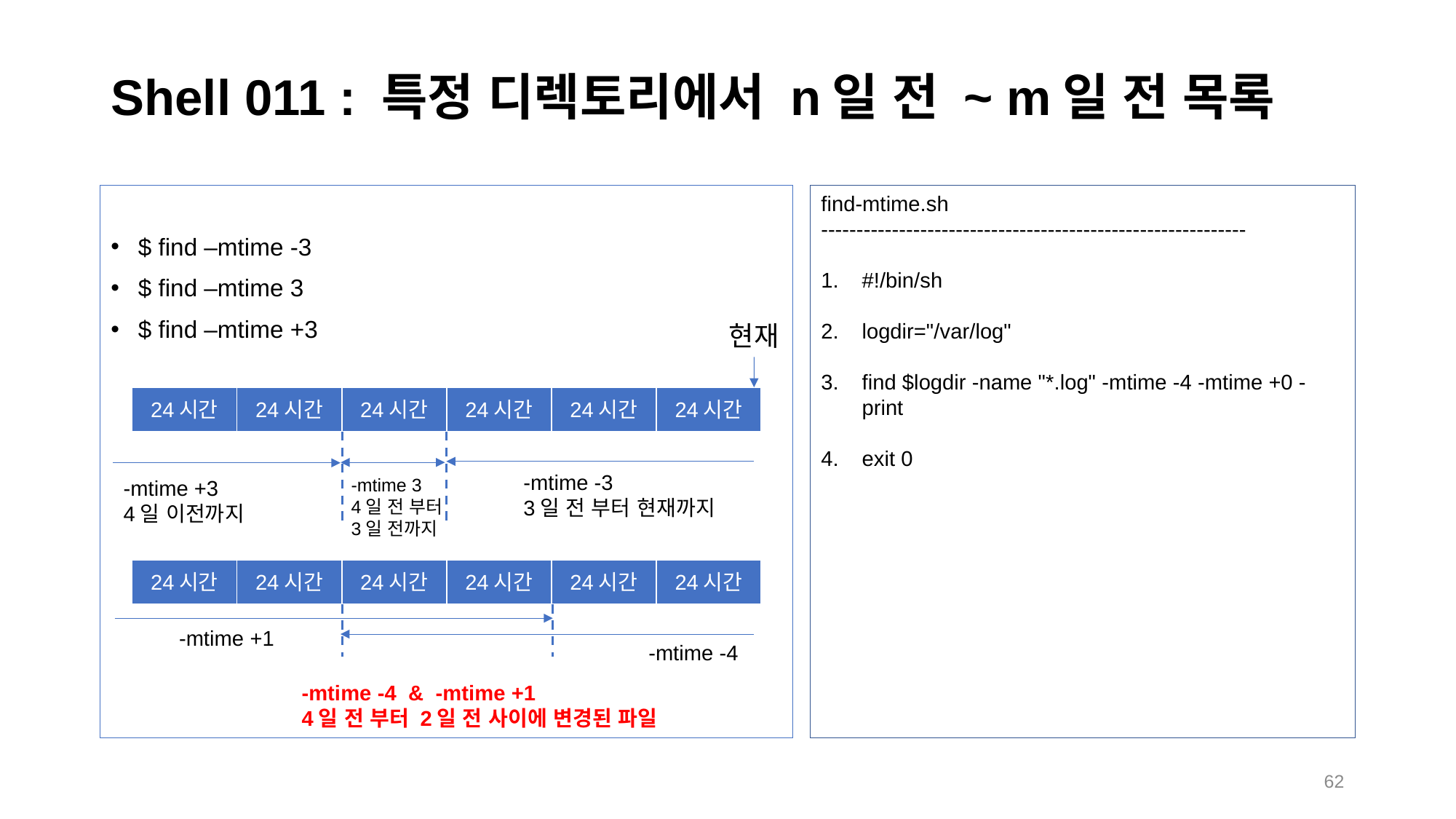

# Shell 011 : 특정 디렉토리에서 n일 전 ~ m일 전 목록

$ find –mtime -3
$ find –mtime 3
$ find –mtime +3

find-mtime.sh
------------------------------------------------------------

#!/bin/sh

logdir="/var/log"

find $logdir -name "*.log" -mtime -4 -mtime +0 -print

exit 0
현재
| 24시간 | 24시간 | 24시간 | 24시간 | 24시간 | 24시간 |
| --- | --- | --- | --- | --- | --- |
-mtime -3
3일 전 부터 현재까지
-mtime 3
4일 전 부터
3일 전까지
-mtime +3
4일 이전까지
| 24시간 | 24시간 | 24시간 | 24시간 | 24시간 | 24시간 |
| --- | --- | --- | --- | --- | --- |
-mtime +1
-mtime -4
-mtime -4  &  -mtime +1
4일 전 부터 2일 전 사이에 변경된 파일
62